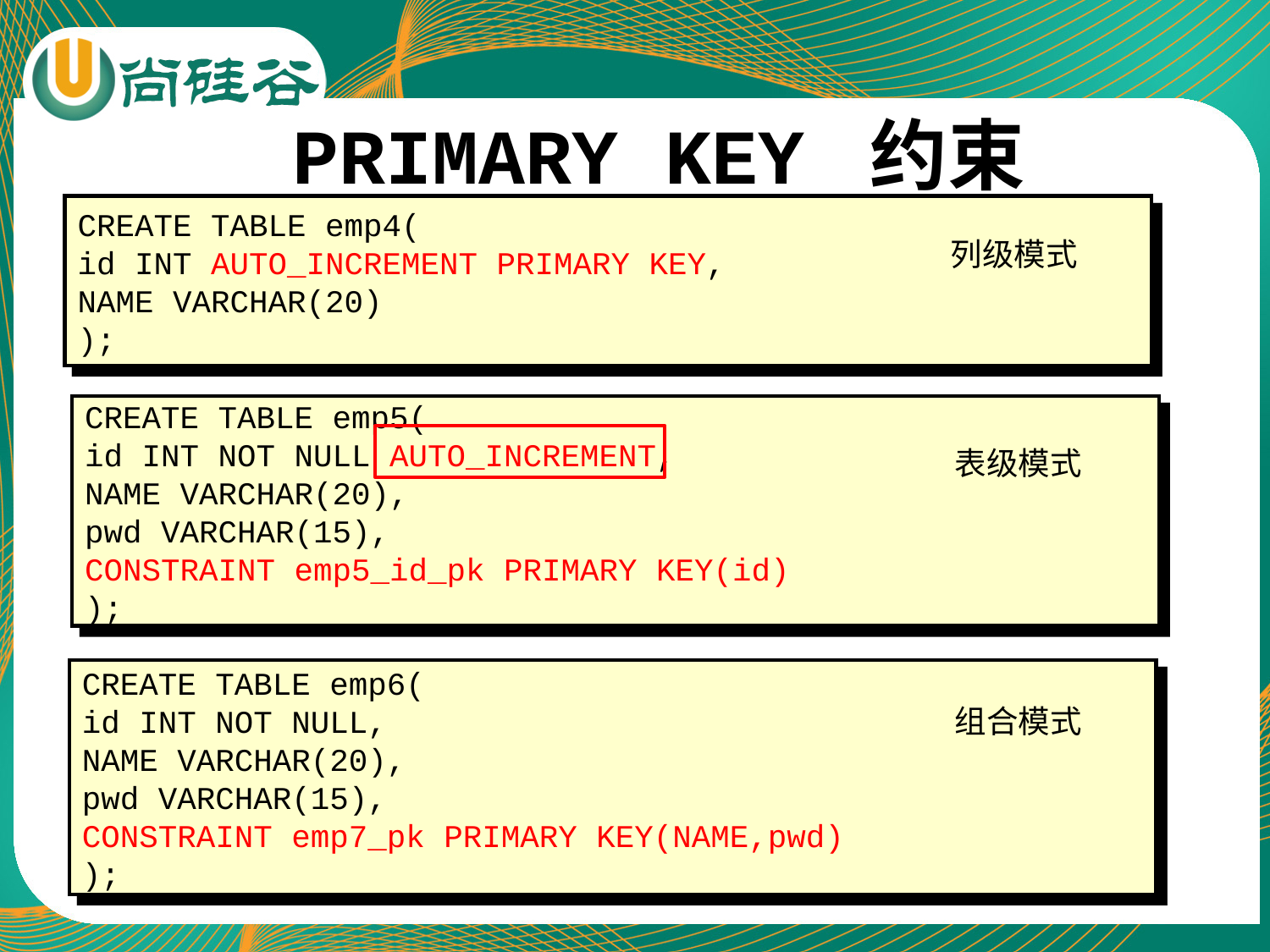

# PRIMARY KEY 约束
CREATE TABLE emp4(
id INT AUTO_INCREMENT PRIMARY KEY,
NAME VARCHAR(20)
);
列级模式
CREATE TABLE emp5(
id INT NOT NULL AUTO_INCREMENT,
NAME VARCHAR(20),
pwd VARCHAR(15),
CONSTRAINT emp5_id_pk PRIMARY KEY(id)
);

表级模式
CREATE TABLE emp6(
id INT NOT NULL,
NAME VARCHAR(20),
pwd VARCHAR(15),
CONSTRAINT emp7_pk PRIMARY KEY(NAME,pwd)
);
组合模式